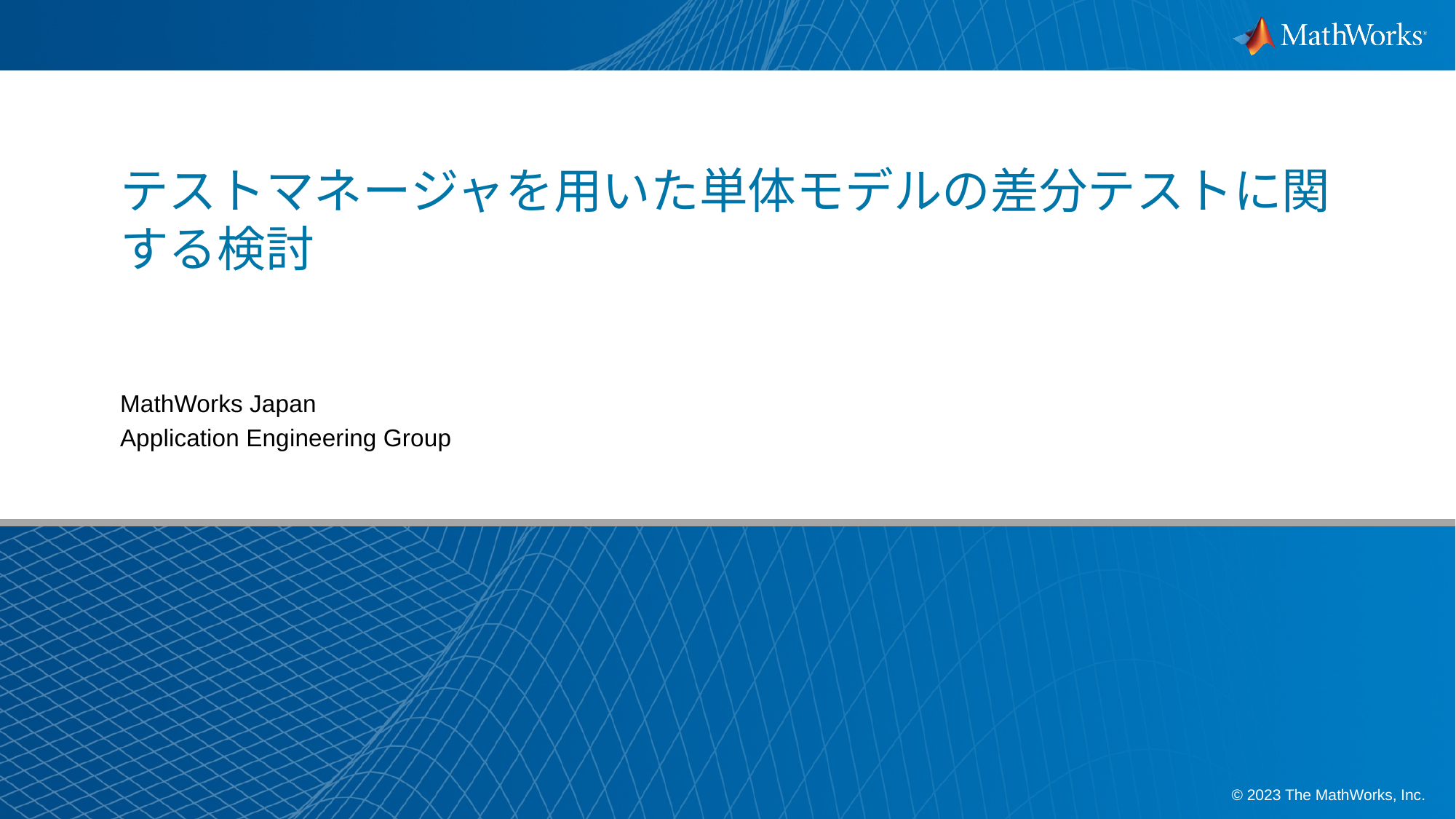

# テストマネージャを用いた単体モデルの差分テストに関する検討
MathWorks Japan
Application Engineering Group